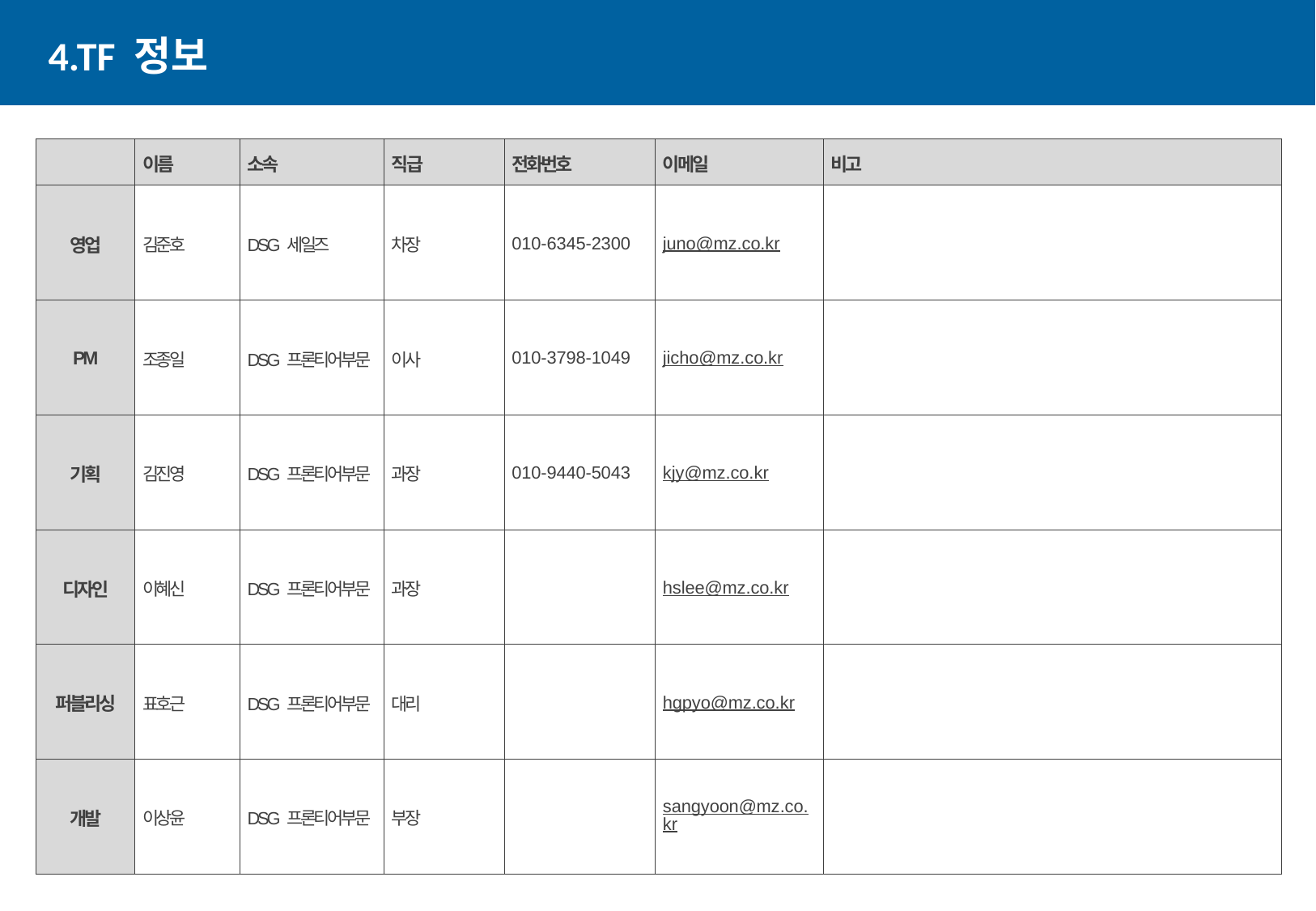

# 4.TF 정보
|  | 이름 | 소속 | 직급 | 전화번호 | 이메일 | 비고 |
| --- | --- | --- | --- | --- | --- | --- |
| 영업 | 김준호 | DSG 세일즈 | 차장 | 010-6345-2300 | juno@mz.co.kr |  |
| PM | 조종일 | DSG 프론티어부문 | 이사 | 010-3798-1049 | jicho@mz.co.kr |  |
| 기획 | 김진영 | DSG 프론티어부문 | 과장 | 010-9440-5043 | kjy@mz.co.kr |  |
| 디자인 | 이혜신 | DSG 프론티어부문 | 과장 |  | hslee@mz.co.kr |  |
| 퍼블리싱 | 표호근 | DSG 프론티어부문 | 대리 |  | hgpyo@mz.co.kr |  |
| 개발 | 이상윤 | DSG 프론티어부문 | 부장 |  | sangyoon@mz.co.kr |  |